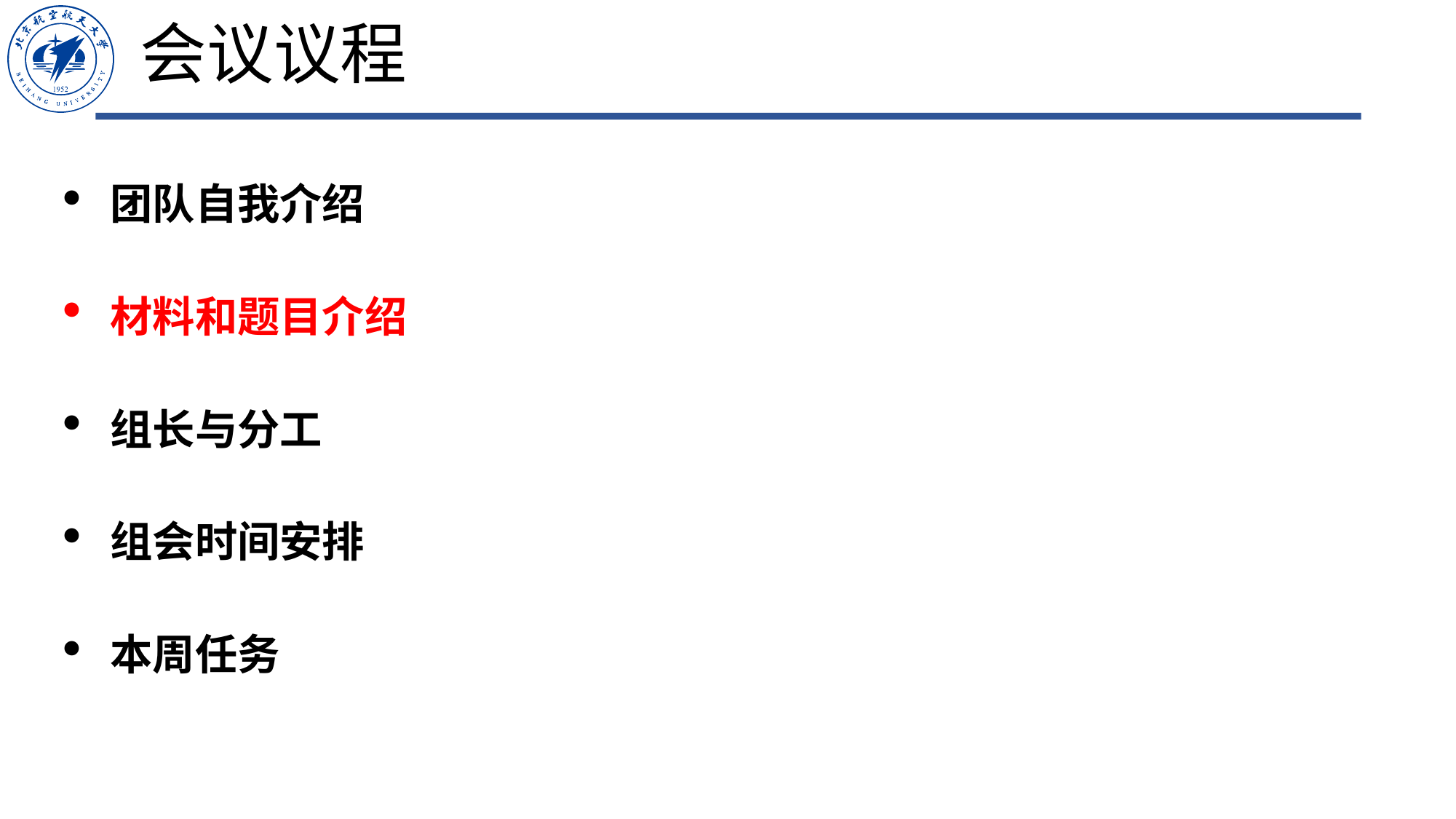

# 会议议程
团队自我介绍
材料和题目介绍
组长与分工
组会时间安排
本周任务